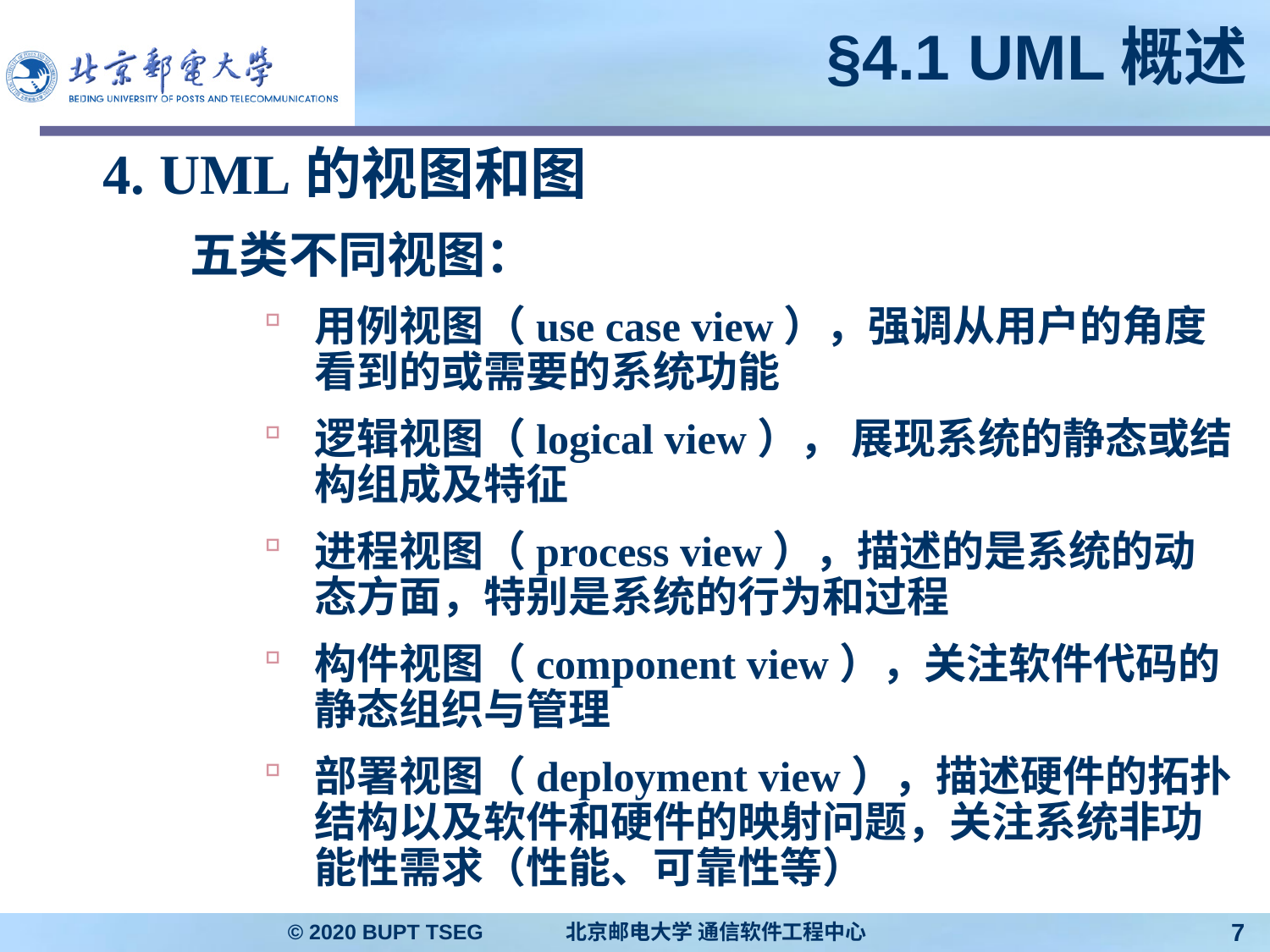

# §4.1 UML概述
4. UML的视图和图
五类不同视图：
用例视图（use case view），强调从用户的角度看到的或需要的系统功能
逻辑视图（logical view）， 展现系统的静态或结构组成及特征
进程视图（process view），描述的是系统的动态方面，特别是系统的行为和过程
构件视图（component view），关注软件代码的静态组织与管理
部署视图（deployment view），描述硬件的拓扑结构以及软件和硬件的映射问题，关注系统非功能性需求（性能、可靠性等）

© 2020 BUPT TSEG             北京邮电大学 通信软件工程中心